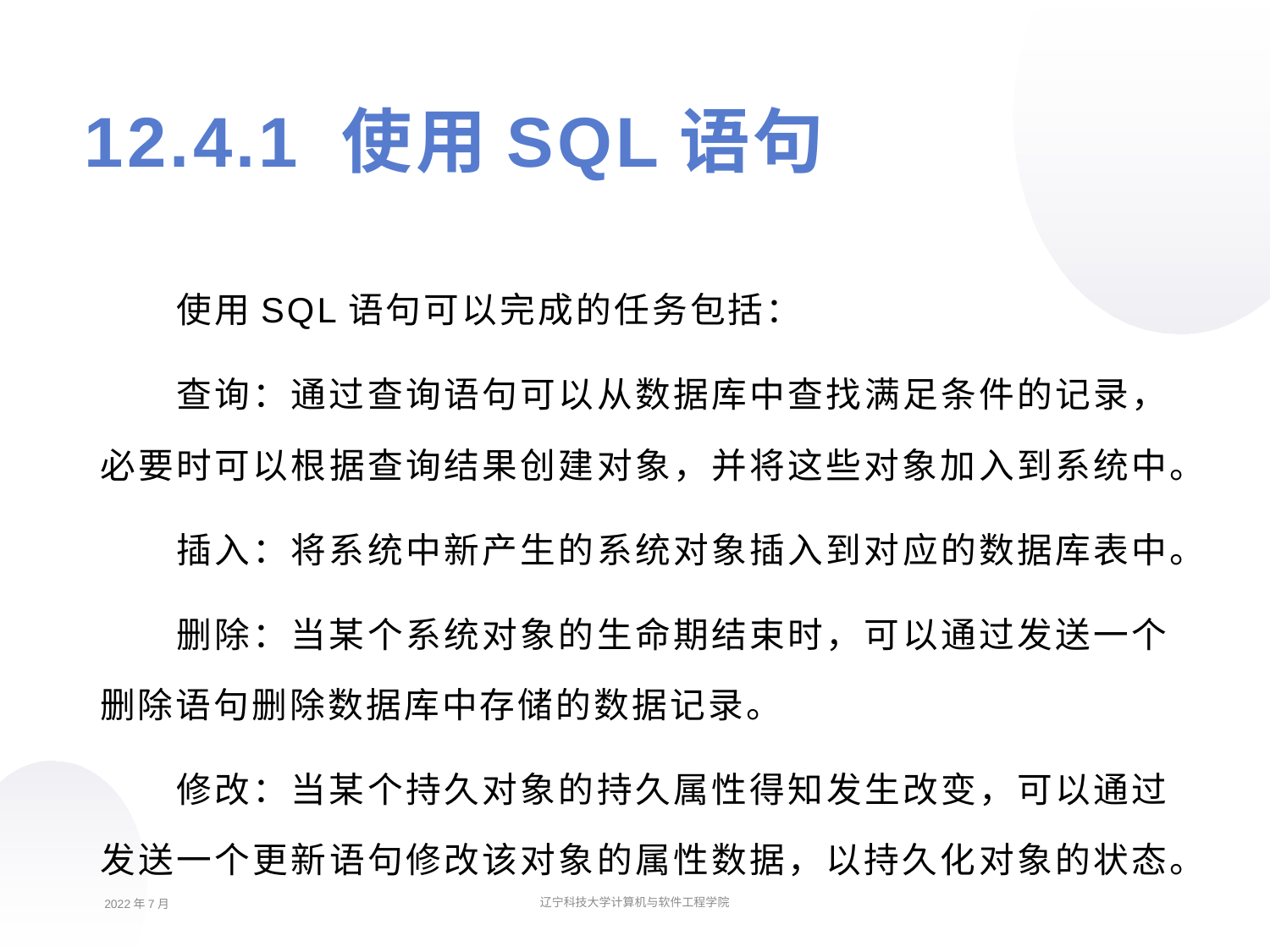

12.4.1 使用SQL语句
使用SQL语句可以完成的任务包括：
查询：通过查询语句可以从数据库中查找满足条件的记录，必要时可以根据查询结果创建对象，并将这些对象加入到系统中。
插入：将系统中新产生的系统对象插入到对应的数据库表中。
删除：当某个系统对象的生命期结束时，可以通过发送一个删除语句删除数据库中存储的数据记录。
修改：当某个持久对象的持久属性得知发生改变，可以通过发送一个更新语句修改该对象的属性数据，以持久化对象的状态。

2022年7月
辽宁科技大学计算机与软件工程学院
66